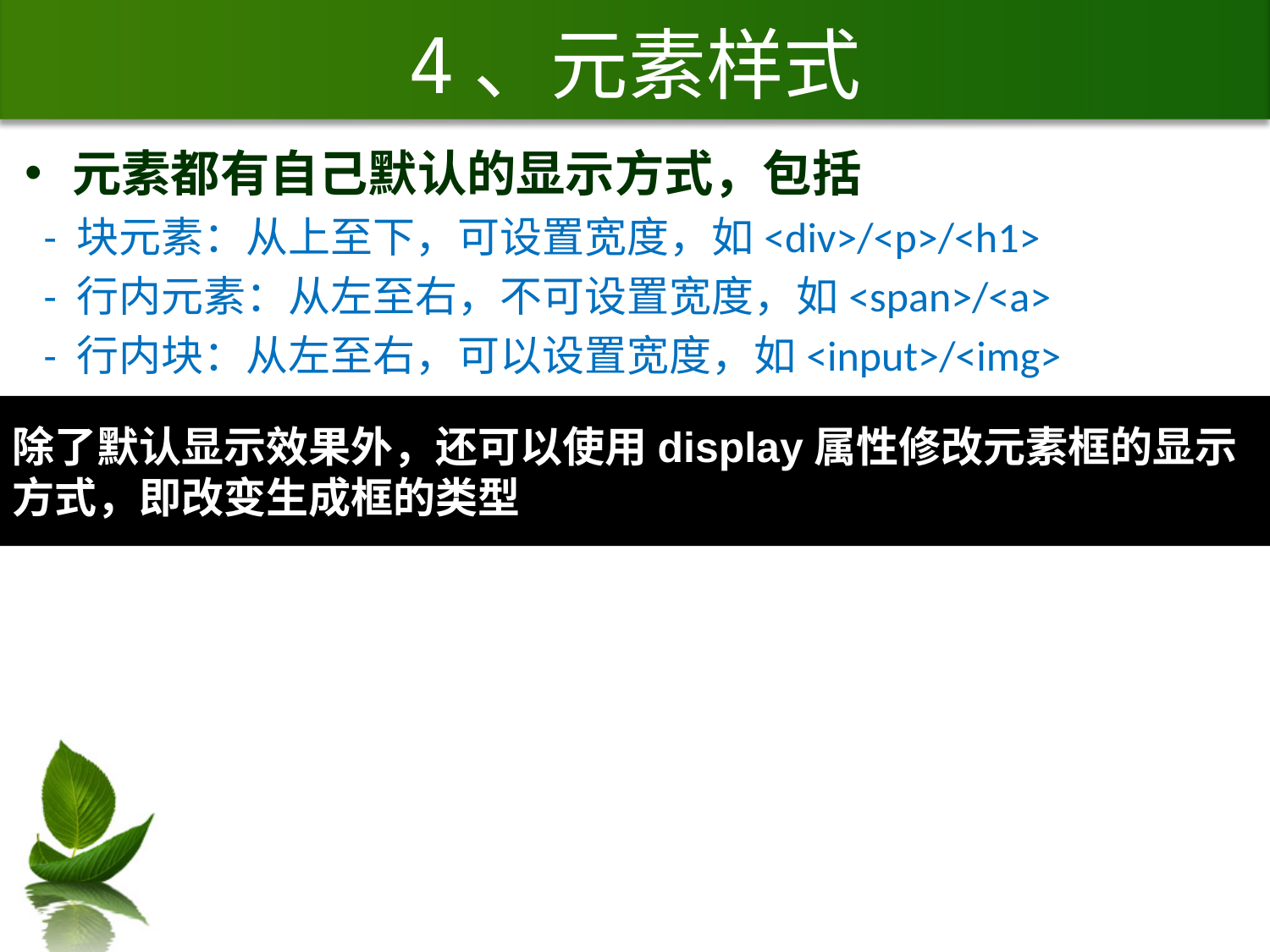

# 4、元素样式
元素都有自己默认的显示方式，包括
  - 块元素：从上至下，可设置宽度，如<div>/<p>/<h1>
  - 行内元素：从左至右，不可设置宽度，如<span>/<a>
  - 行内块：从左至右，可以设置宽度，如<input>/<img>
除了默认显示效果外，还可以使用display属性修改元素框的显示方式，即改变生成框的类型